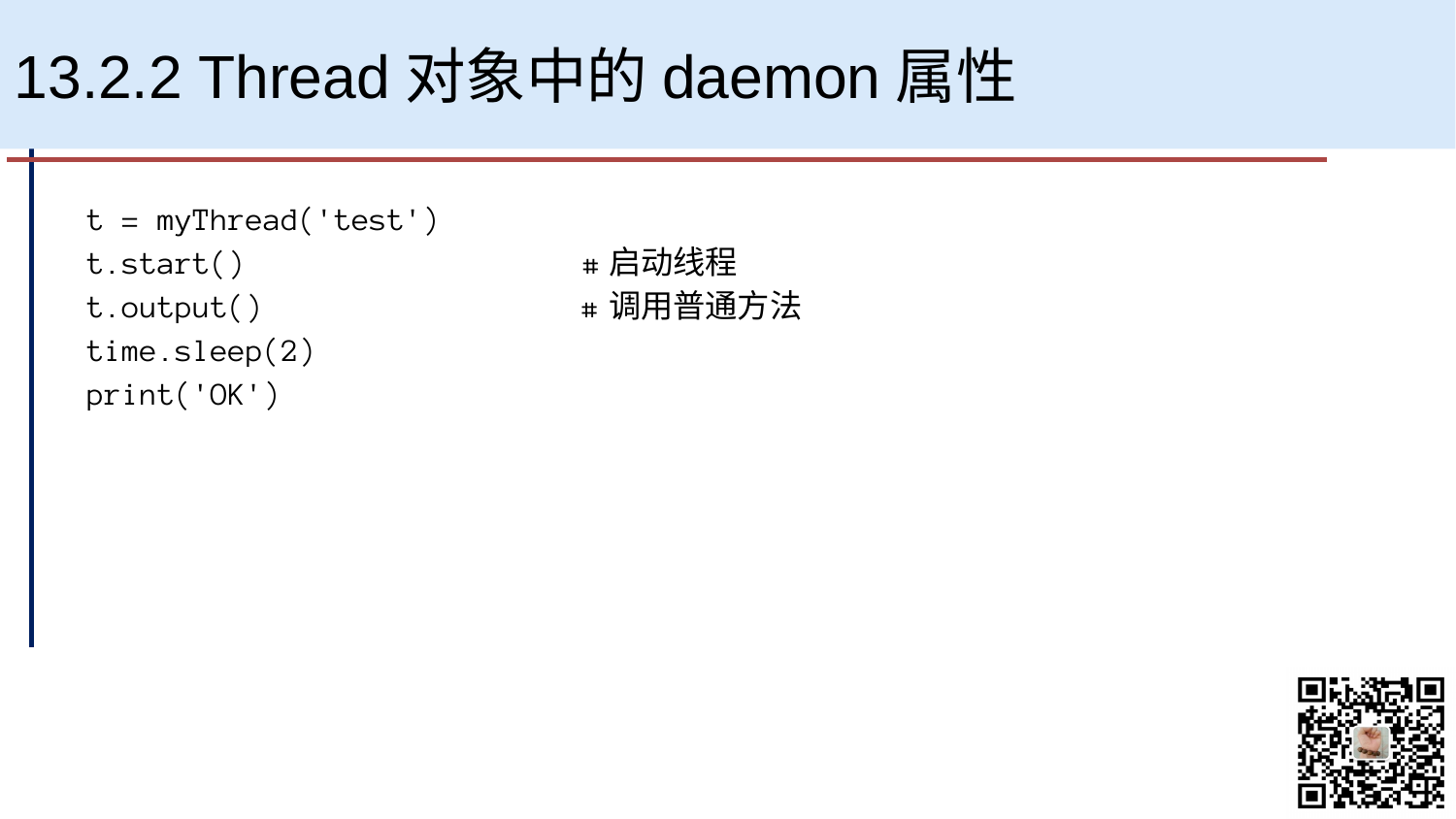

# 13.2.2 Thread对象中的daemon属性
t = myThread('test')
t.start()                   #启动线程
t.output()                  #调用普通方法
time.sleep(2)
print('OK')